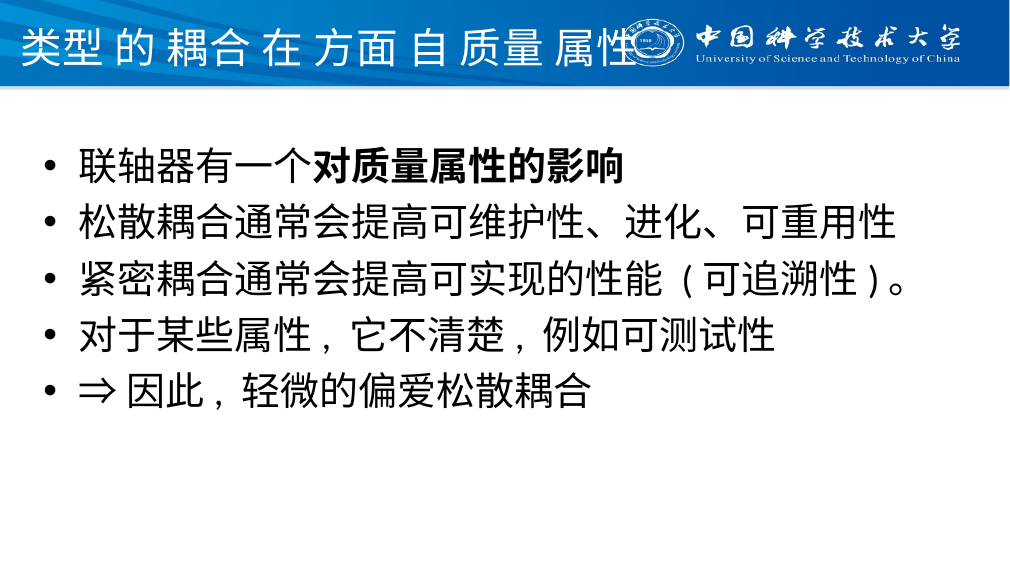

# 类型 的 耦合 在 方面 自 质量 属性
联轴器有一个对质量属性的影响
松散耦合通常会提高可维护性、进化、可重用性
紧密耦合通常会提高可实现的性能 (可追溯性)。
对于某些属性, 它不清楚, 例如可测试性
⇒因此, 轻微的偏爱松散耦合